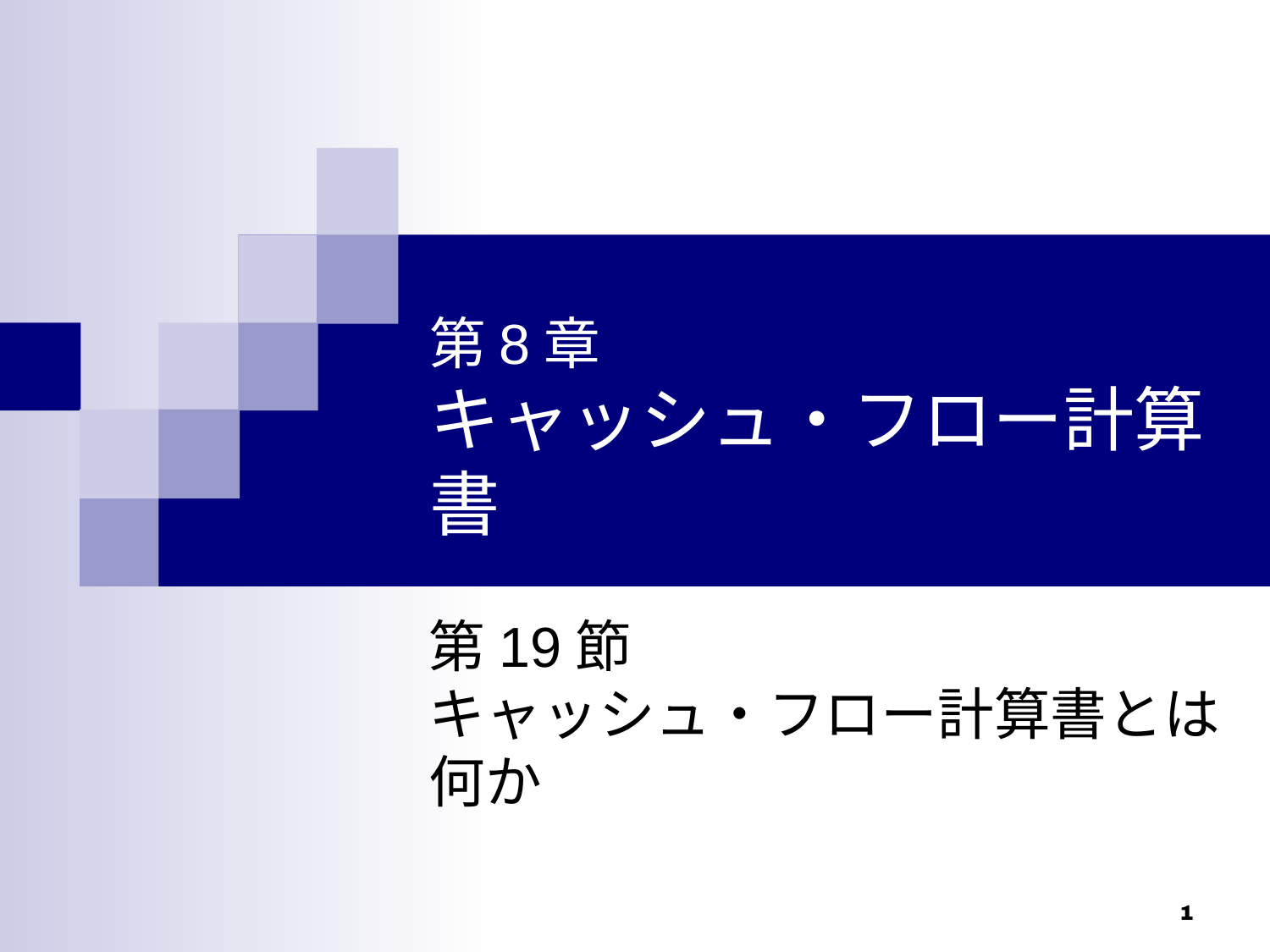

# 第8章　 キャッシュ・フロー計算書
第19節
キャッシュ・フロー計算書とは何か
1